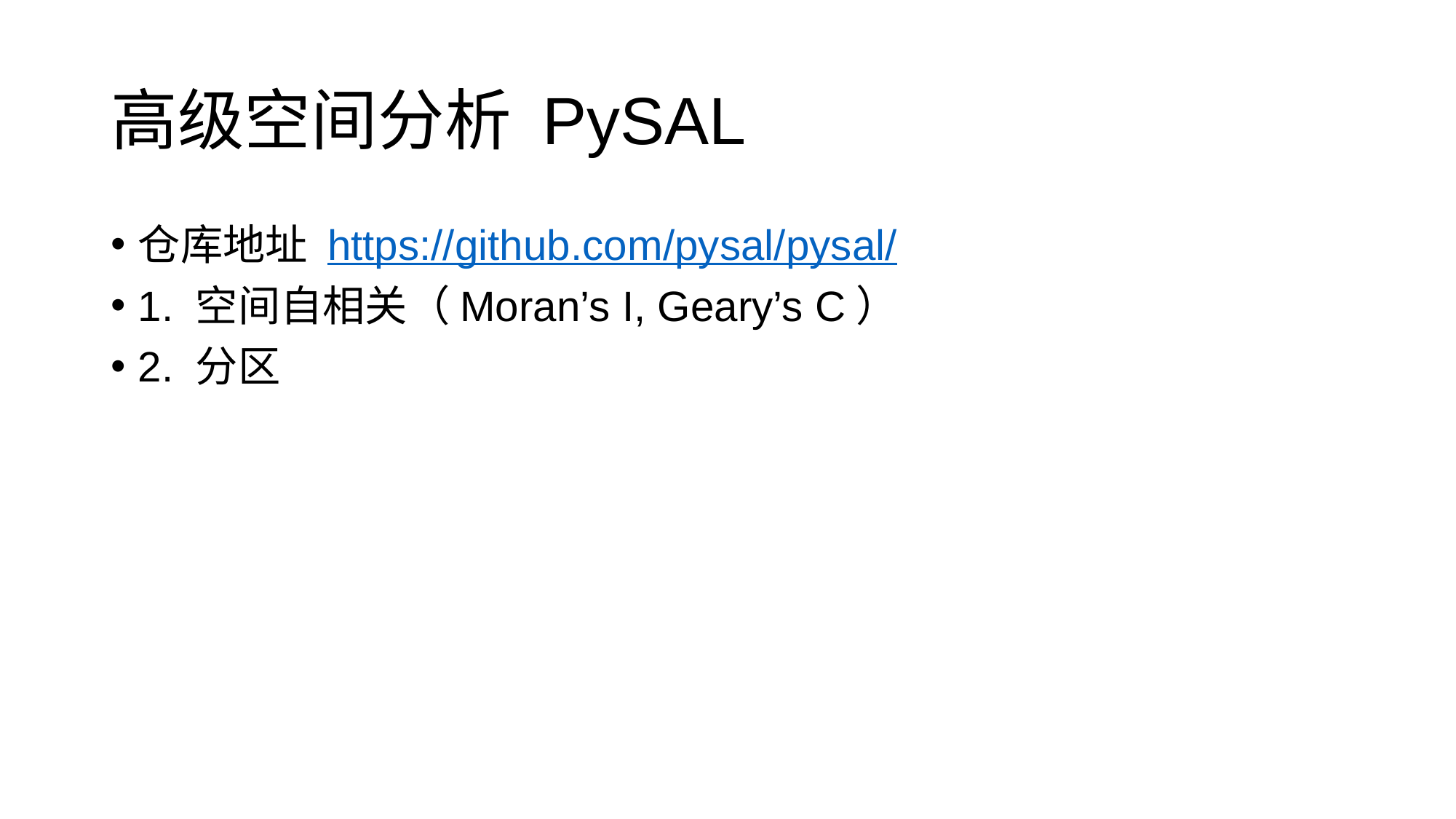

# 高级空间分析 PySAL
仓库地址 https://github.com/pysal/pysal/
1. 空间自相关（Moran’s I, Geary’s C）
2. 分区